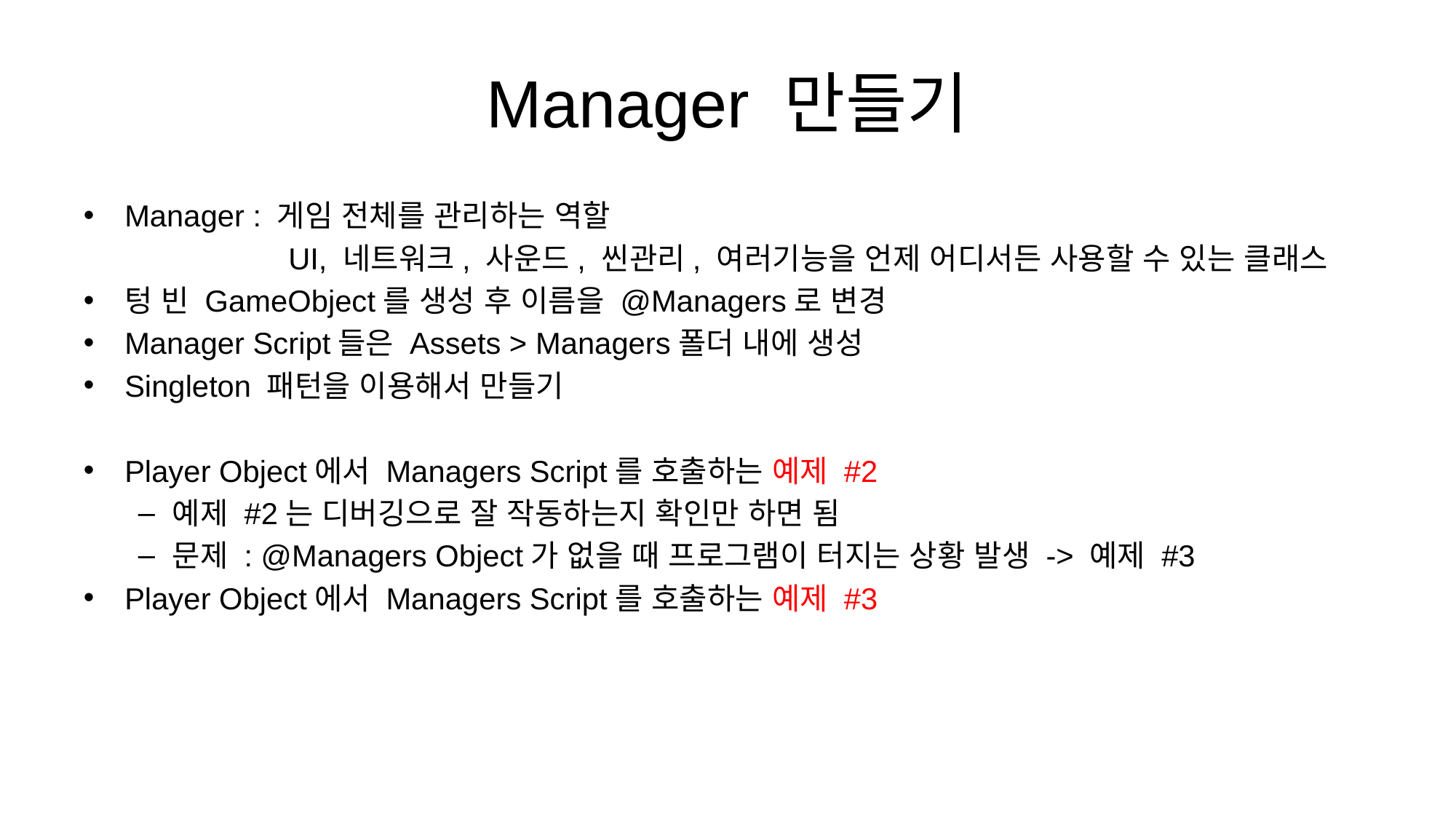

# Manager 만들기
Manager : 게임 전체를 관리하는 역할
UI, 네트워크, 사운드, 씬관리, 여러기능을 언제 어디서든 사용할 수 있는 클래스
텅 빈 GameObject를 생성 후 이름을 @Managers로 변경
Manager Script들은 Assets > Managers폴더 내에 생성
Singleton 패턴을 이용해서 만들기

Player Object에서 Managers Script를 호출하는 예제 #2
예제 #2는 디버깅으로 잘 작동하는지 확인만 하면 됨
문제 : @Managers Object가 없을 때 프로그램이 터지는 상황 발생 -> 예제 #3
Player Object에서 Managers Script를 호출하는 예제 #3